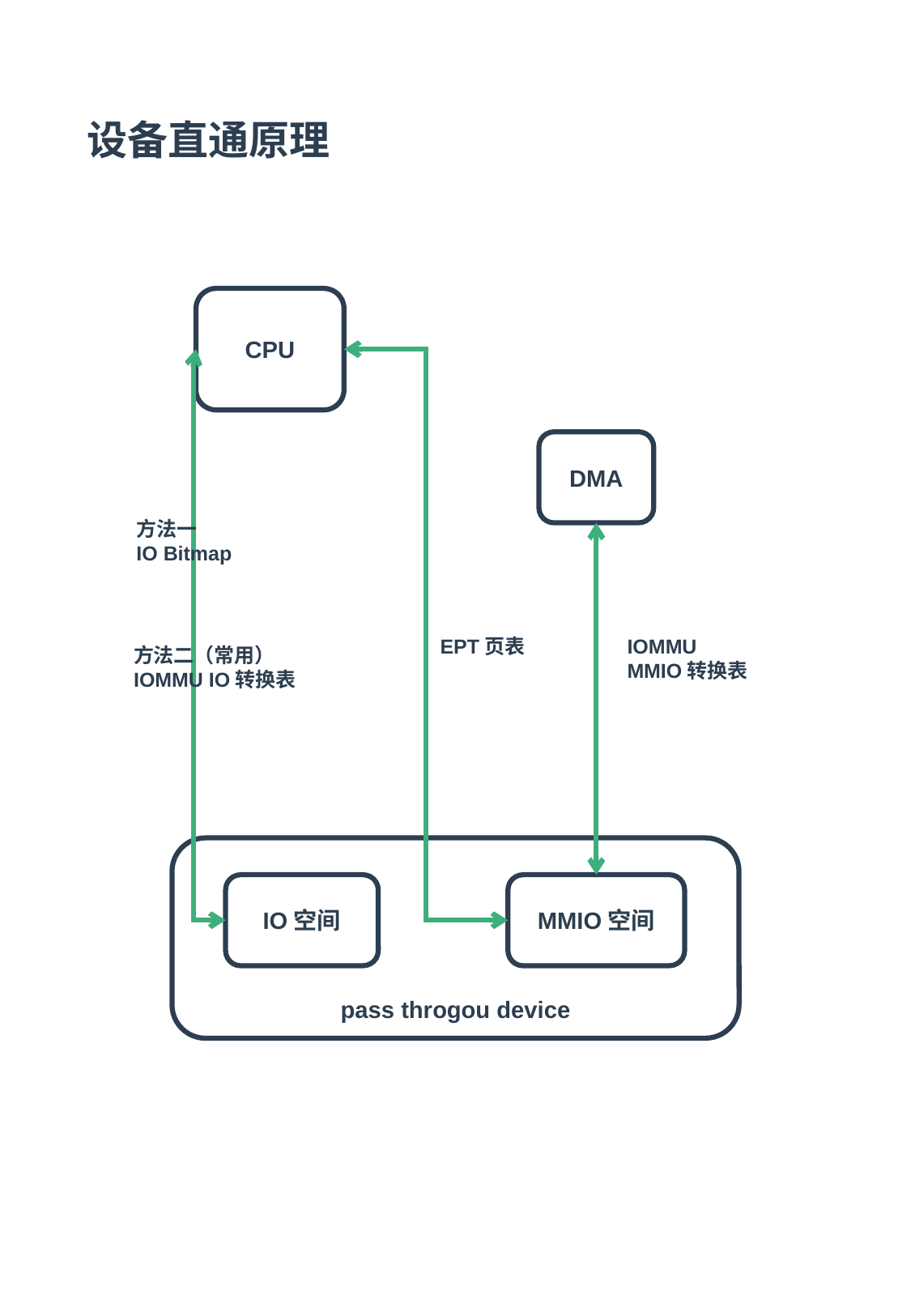

设备直通原理
CPU
DMA
方法一
IO Bitmap
EPT页表
IOMMU
MMIO转换表
方法二（常用）
IOMMU IO转换表

pass throgou device
IO空间
MMIO空间